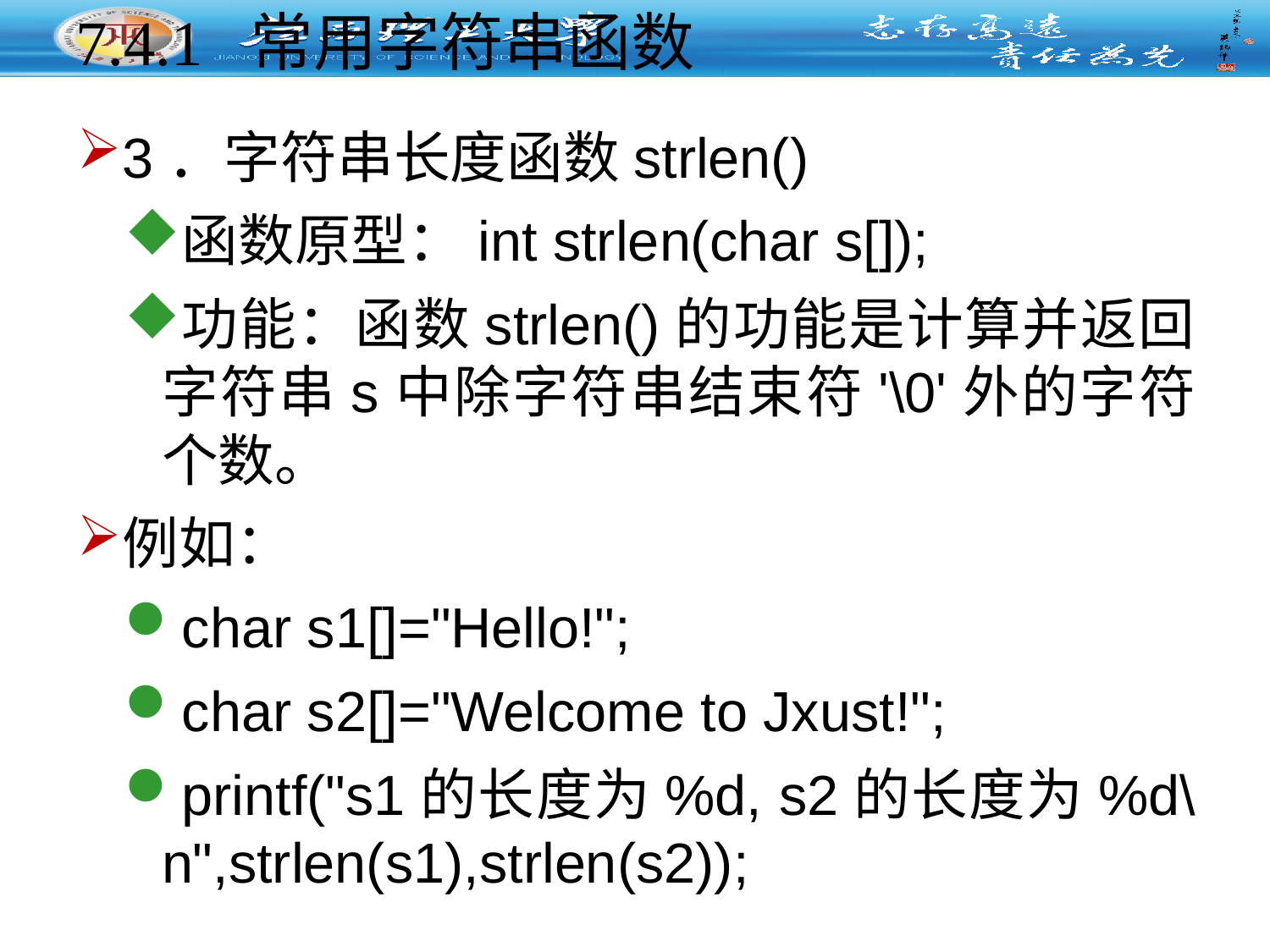

# 7.4.1  常用字符串函数
3．字符串长度函数strlen()
函数原型：int strlen(char s[]);
功能：函数strlen()的功能是计算并返回字符串s中除字符串结束符'\0'外的字符个数。
例如：
char s1[]="Hello!";
char s2[]="Welcome to Jxust!";
printf("s1的长度为%d, s2的长度为%d\n",strlen(s1),strlen(s2));